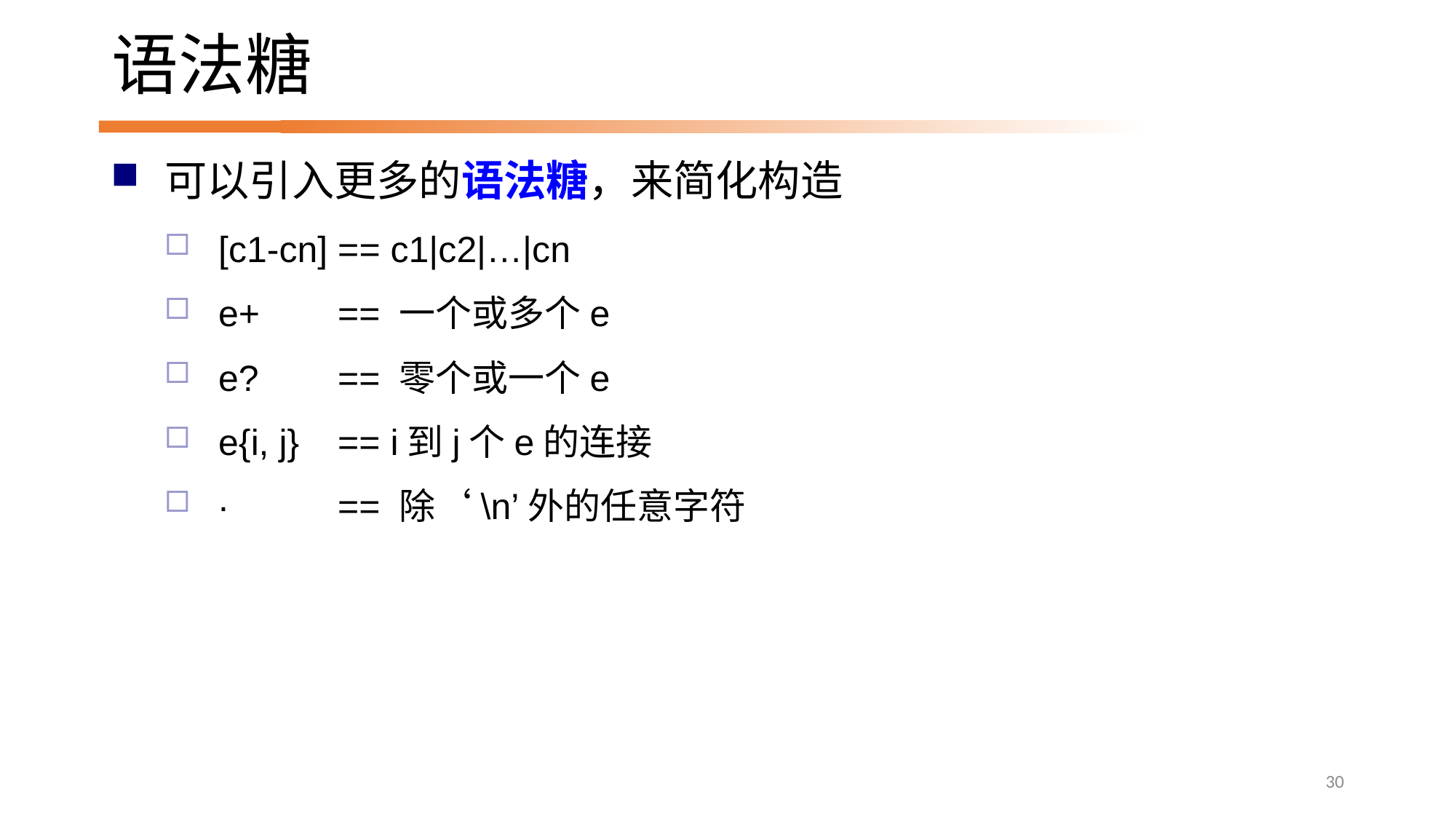

# 语法糖
可以引入更多的语法糖，来简化构造
[c1-cn] == c1|c2|…|cn
e+ 	 == 一个或多个e
e? 	 == 零个或一个e
e{i, j} 	 == i到j个e的连接
∙ 	 == 除‘\n’外的任意字符
30